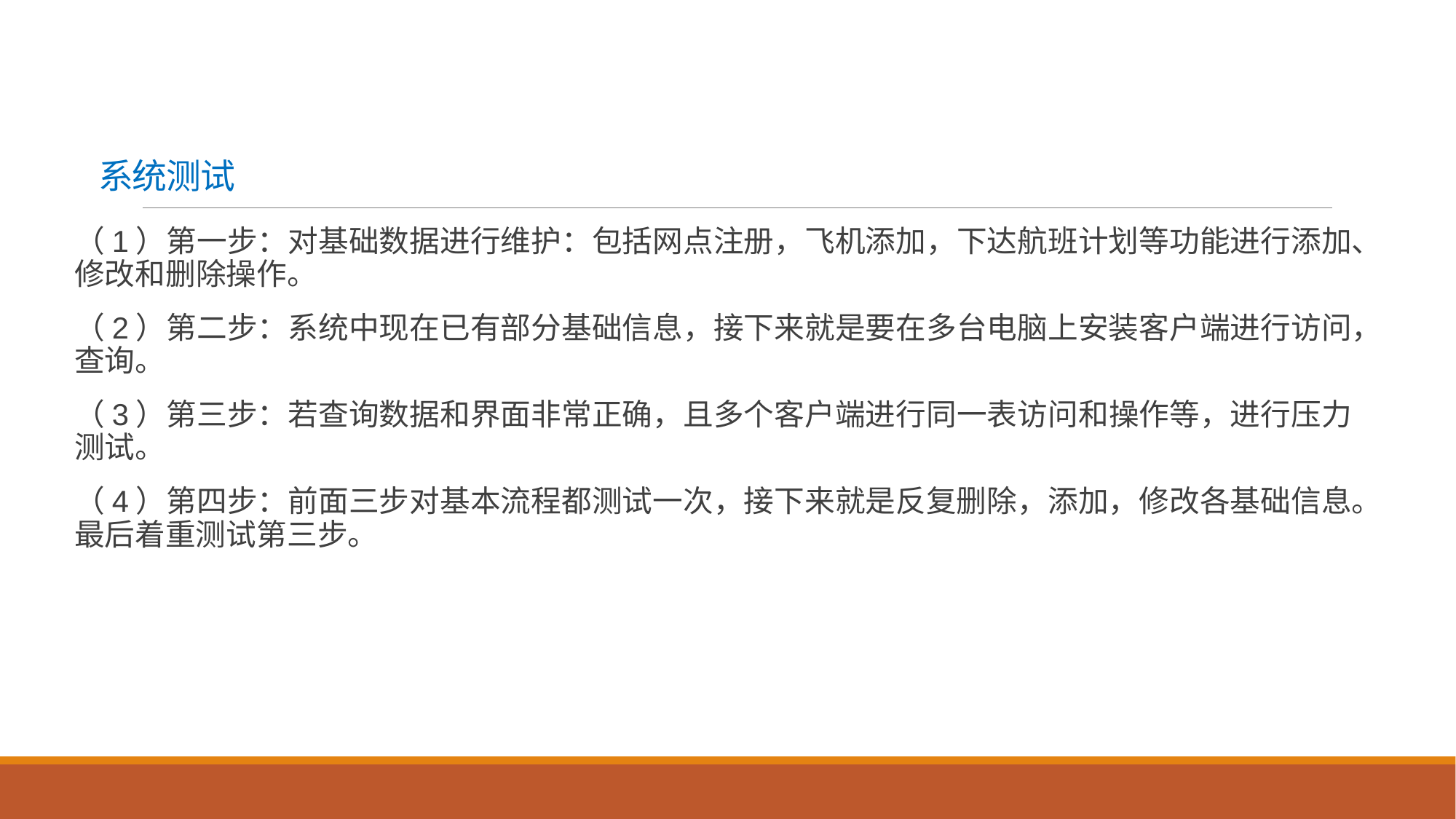

# 系统测试
（1）第一步：对基础数据进行维护：包括网点注册，飞机添加，下达航班计划等功能进行添加、修改和删除操作。
（2）第二步：系统中现在已有部分基础信息，接下来就是要在多台电脑上安装客户端进行访问，查询。
（3）第三步：若查询数据和界面非常正确，且多个客户端进行同一表访问和操作等，进行压力测试。
（4）第四步：前面三步对基本流程都测试一次，接下来就是反复删除，添加，修改各基础信息。最后着重测试第三步。